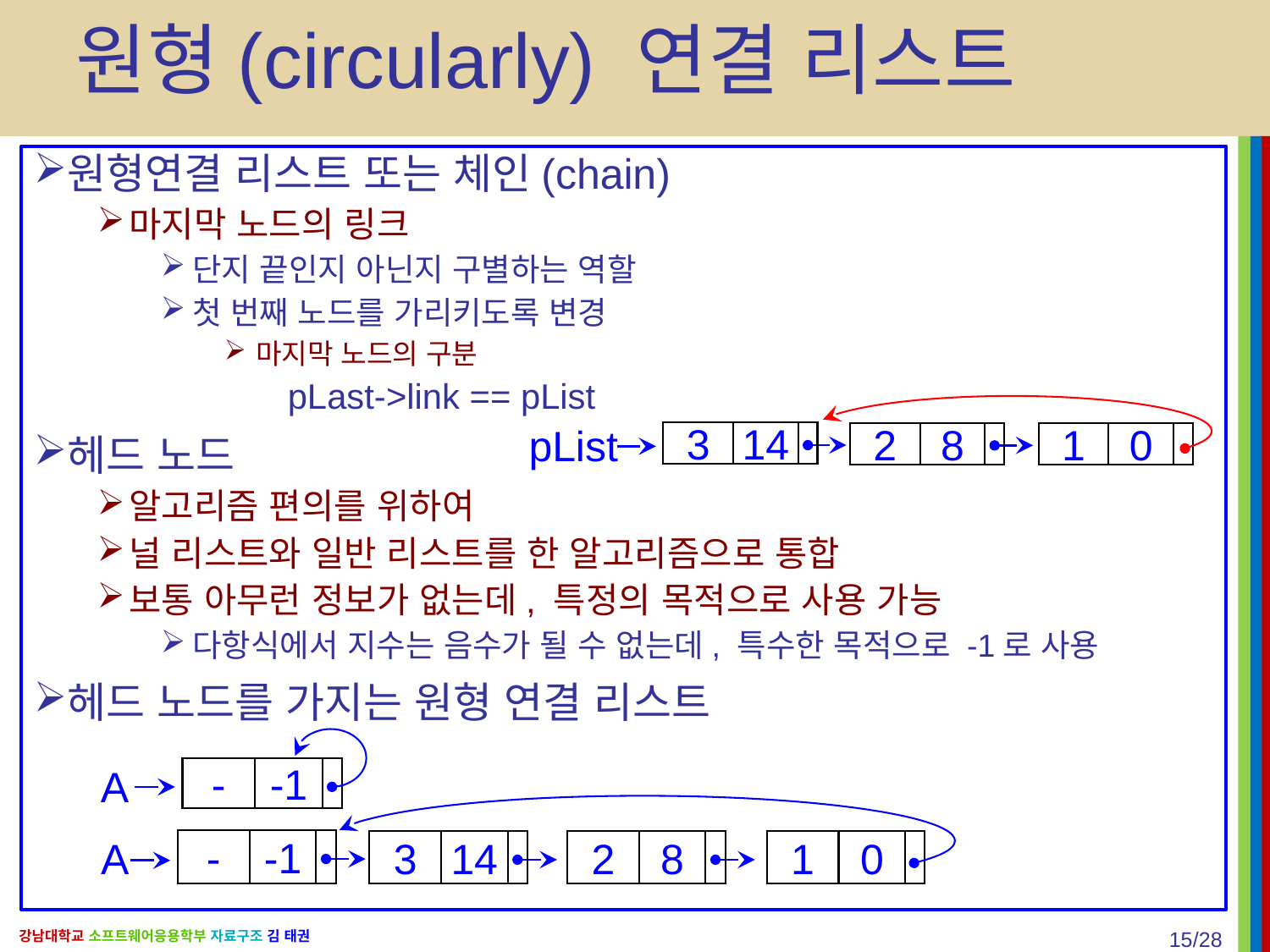

# 원형(circularly) 연결 리스트
원형연결 리스트 또는 체인(chain)
마지막 노드의 링크
단지 끝인지 아닌지 구별하는 역할
첫 번째 노드를 가리키도록 변경
마지막 노드의 구분
pLast->link == pList
헤드 노드
알고리즘 편의를 위하여
널 리스트와 일반 리스트를 한 알고리즘으로 통합
보통 아무런 정보가 없는데, 특정의 목적으로 사용 가능
다항식에서 지수는 음수가 될 수 없는데, 특수한 목적으로 -1로 사용
헤드 노드를 가지는 원형 연결 리스트

3
14

2
8

1
0

pList

-
-1

A

-
-1

3
14

2
8

1
0

A
15/28